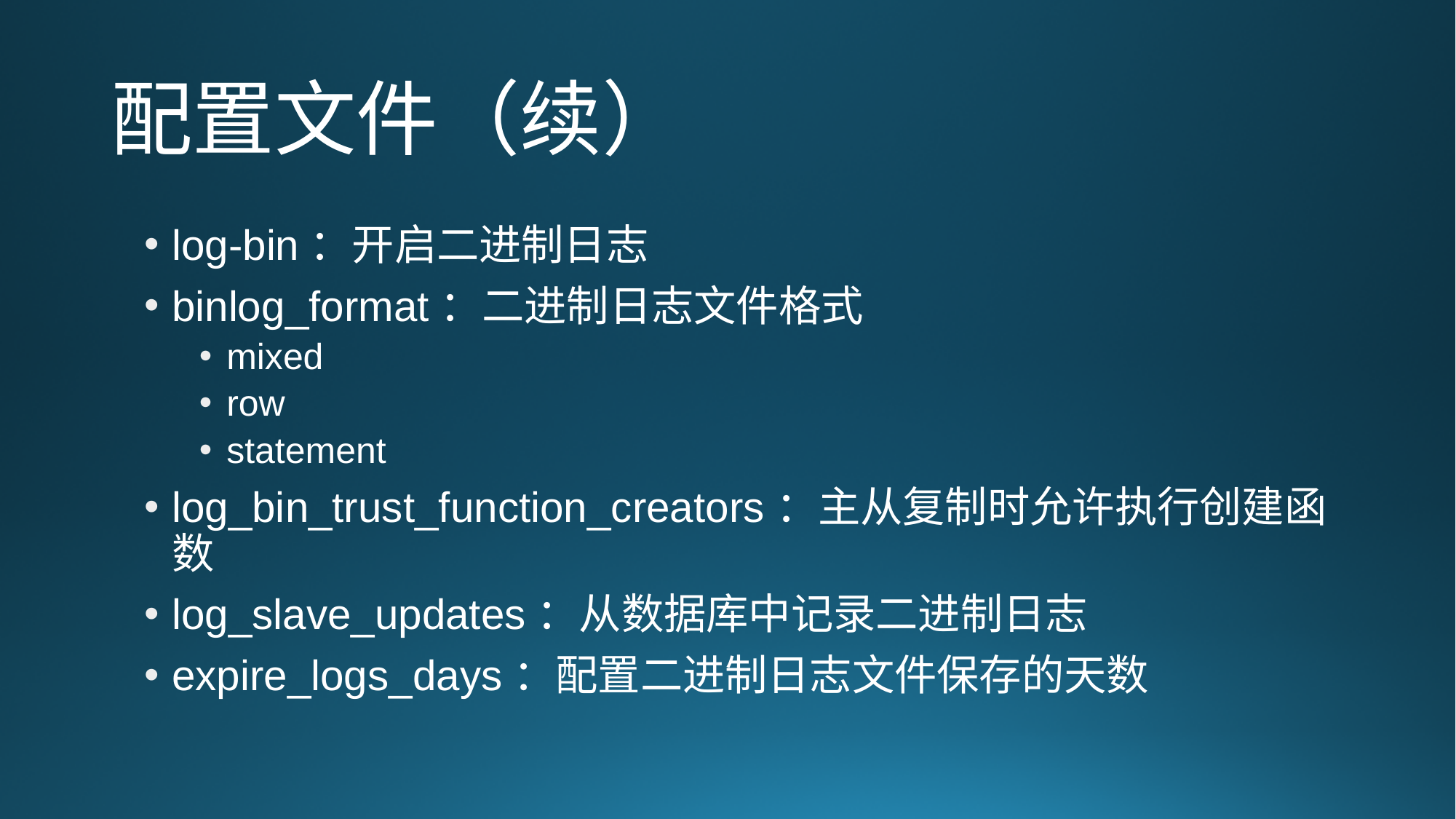

# 配置文件（续）
log-bin：开启二进制日志
binlog_format：二进制日志文件格式
mixed
row
statement
log_bin_trust_function_creators：主从复制时允许执行创建函数
log_slave_updates：从数据库中记录二进制日志
expire_logs_days：配置二进制日志文件保存的天数